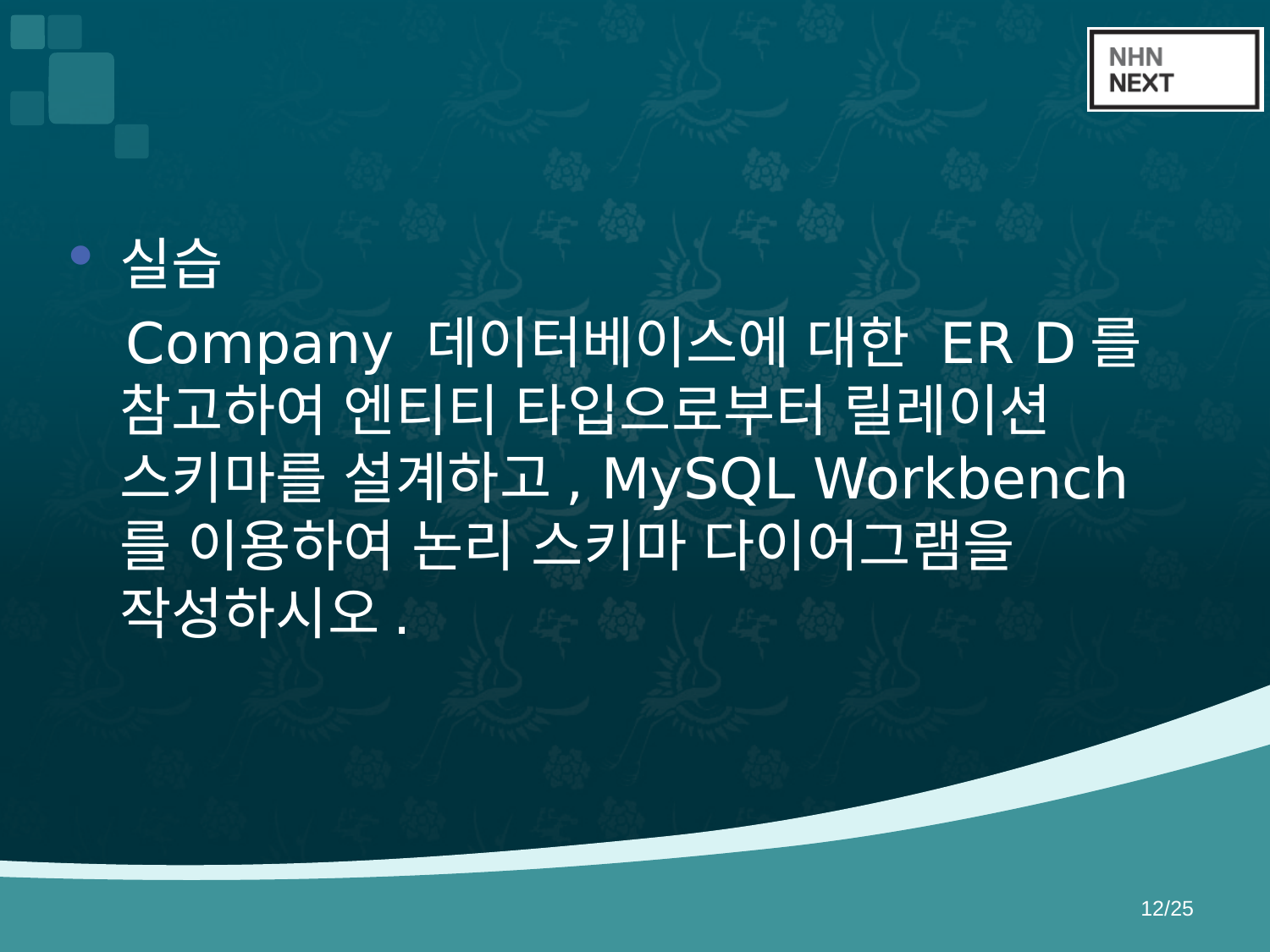

#
실습
   Company 데이터베이스에 대한 ER D를 참고하여 엔티티 타입으로부터 릴레이션 스키마를 설계하고, MySQL Workbench를 이용하여 논리 스키마 다이어그램을 작성하시오.
12/25